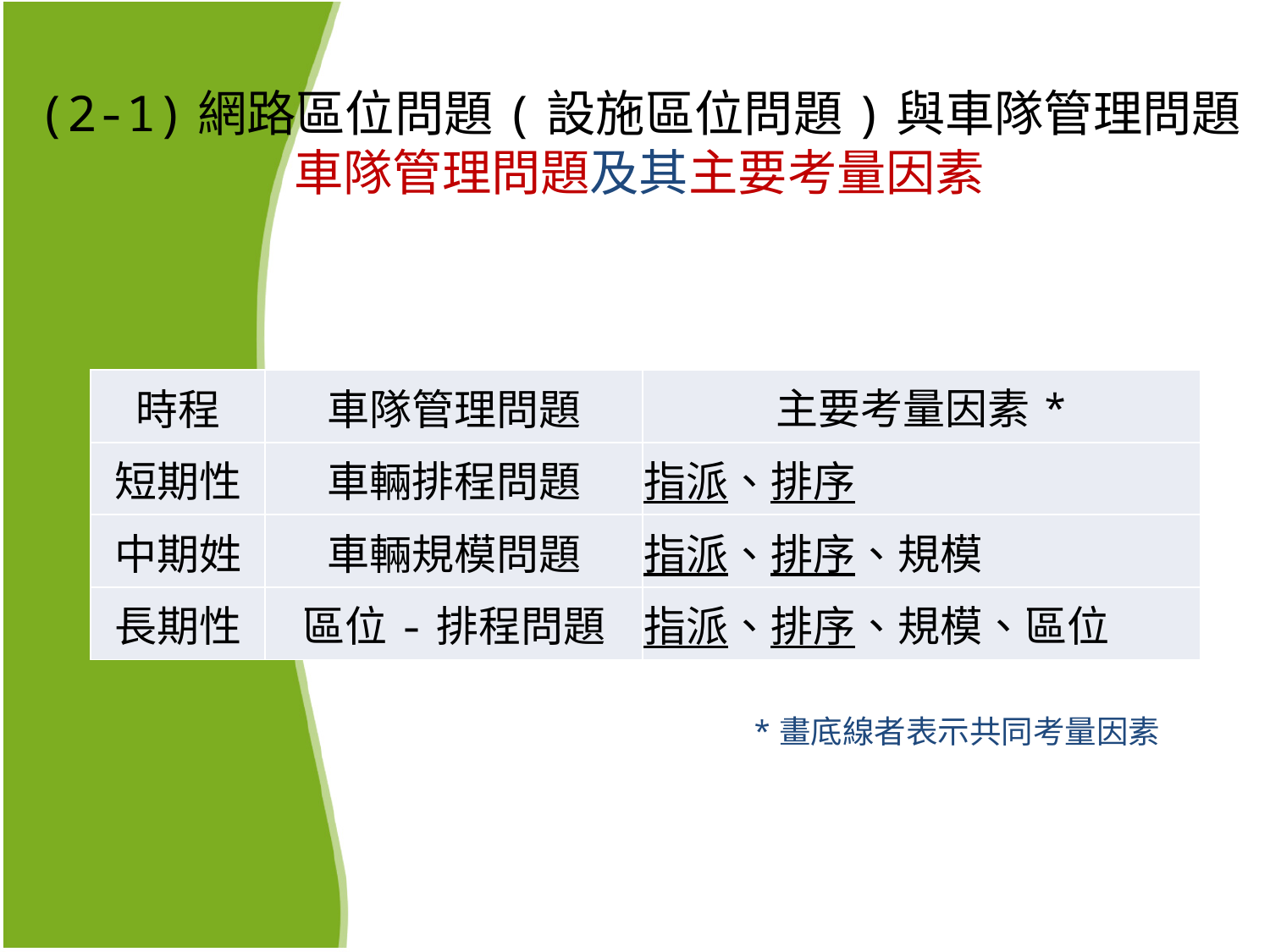

# (2-1)網路區位問題(設施區位問題)與車隊管理問題 車隊管理問題及其主要考量因素
| 時程 | 車隊管理問題 | 主要考量因素\* |
| --- | --- | --- |
| 短期性 | 車輛排程問題 | 指派、排序 |
| 中期姓 | 車輛規模問題 | 指派、排序、規模 |
| 長期性 | 區位-排程問題 | 指派、排序、規模、區位 |
*畫底線者表示共同考量因素